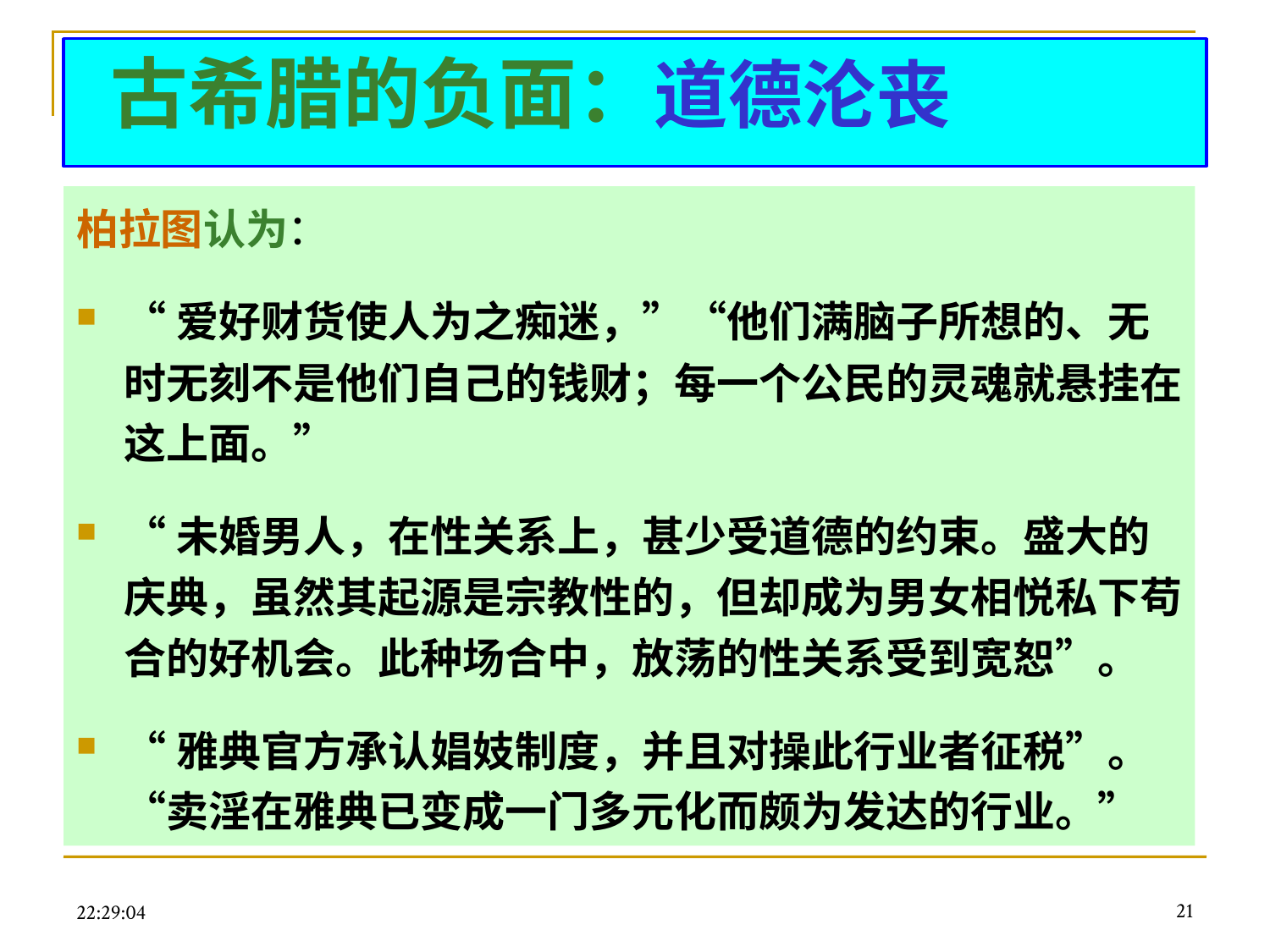

# 古希腊的负面：道德沦丧
柏拉图认为：
“爱好财货使人为之痴迷，”“他们满脑子所想的、无时无刻不是他们自己的钱财；每一个公民的灵魂就悬挂在这上面。”
“未婚男人，在性关系上，甚少受道德的约束。盛大的庆典，虽然其起源是宗教性的，但却成为男女相悦私下苟合的好机会。此种场合中，放荡的性关系受到宽恕”。
“雅典官方承认娼妓制度，并且对操此行业者征税”。“卖淫在雅典已变成一门多元化而颇为发达的行业。”
22:29:04
21